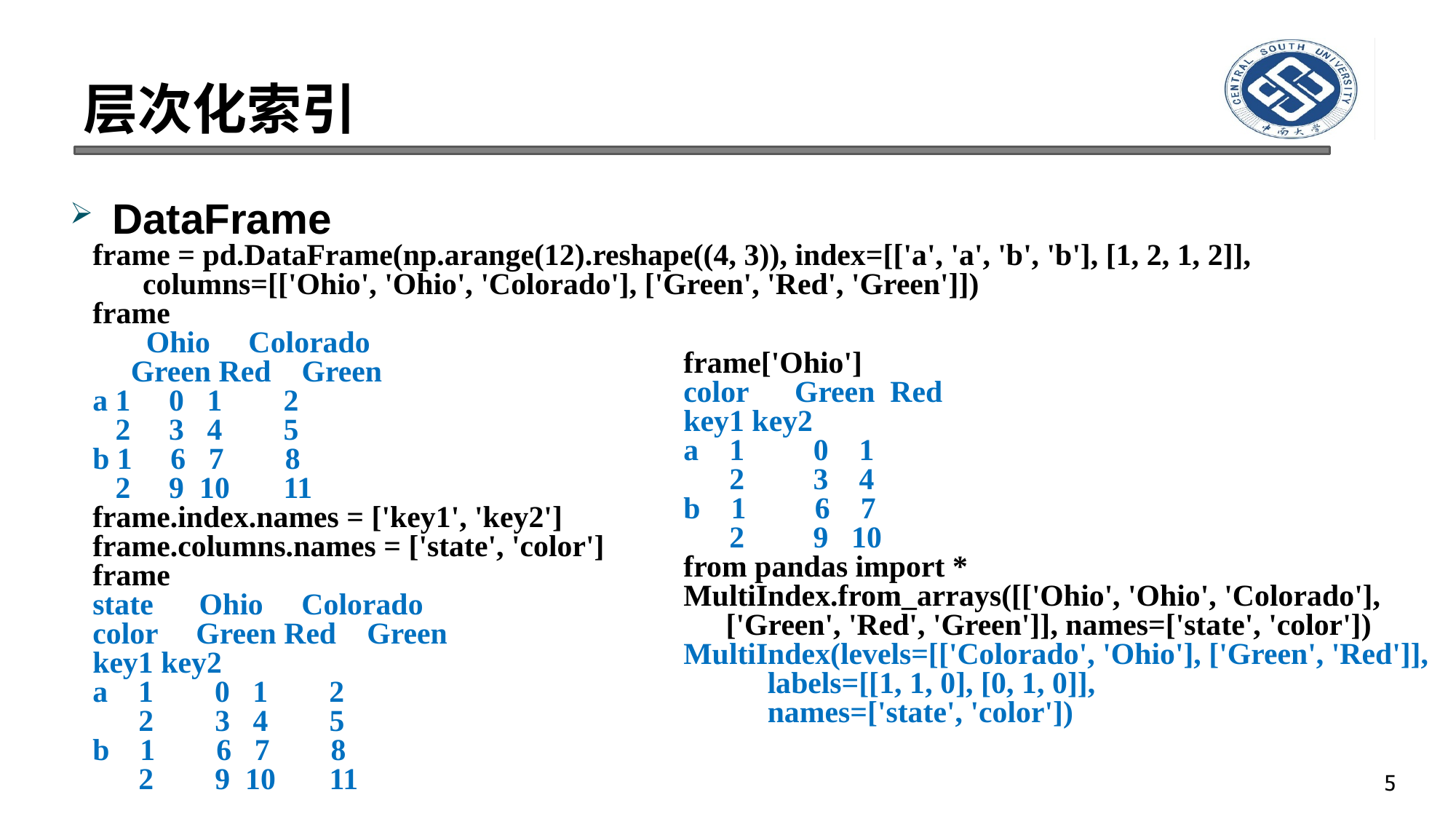

# 层次化索引
DataFrame
frame = pd.DataFrame(np.arange(12).reshape((4, 3)), index=[['a', 'a', 'b', 'b'], [1, 2, 1, 2]],                 columns=[['Ohio', 'Ohio', 'Colorado'], ['Green', 'Red', 'Green']])
frame
       Ohio     Colorado
     Green Red    Green
a 1     0   1        2
   2     3   4        5
b 1     6   7        8
   2     9  10       11
frame.index.names = ['key1', 'key2']
frame.columns.names = ['state', 'color']
frame
state      Ohio     Colorado
color     Green Red    Green
key1 key2
a    1        0   1        2
      2        3   4        5
b    1        6   7        8
      2        9  10       11
frame['Ohio']
color      Green  Red
key1 key2
a    1         0    1
      2         3    4
b    1         6    7
      2         9   10
from pandas import *
MultiIndex.from_arrays([['Ohio', 'Ohio', 'Colorado'], ['Green', 'Red', 'Green']], names=['state', 'color'])
MultiIndex(levels=[['Colorado', 'Ohio'], ['Green', 'Red']],
           labels=[[1, 1, 0], [0, 1, 0]],
           names=['state', 'color'])
5